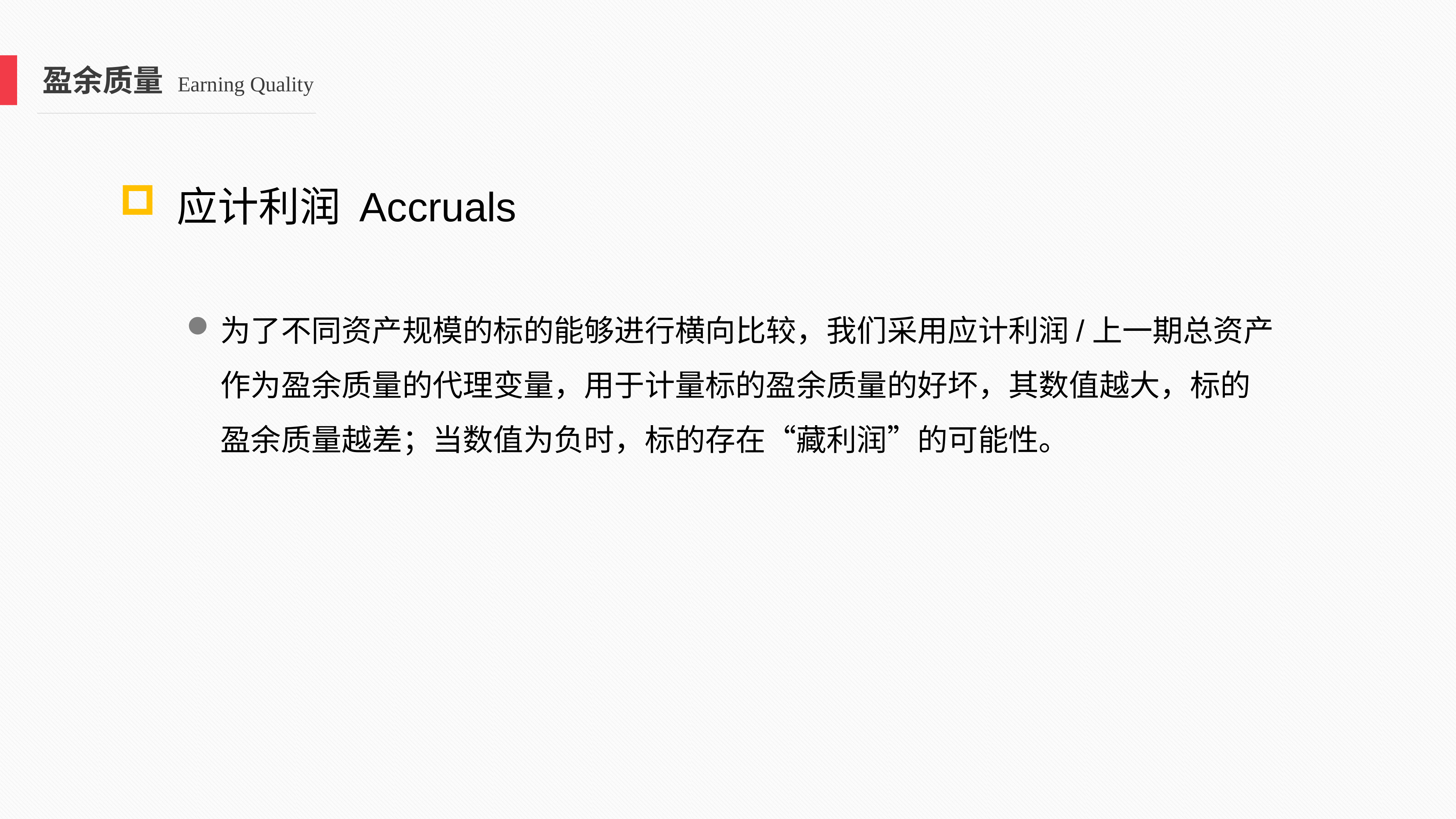

盈余质量 Earning Quality
 应计利润 Accruals
为了不同资产规模的标的能够进行横向比较，我们采用应计利润/上一期总资产作为盈余质量的代理变量，用于计量标的盈余质量的好坏，其数值越大，标的盈余质量越差；当数值为负时，标的存在“藏利润”的可能性。